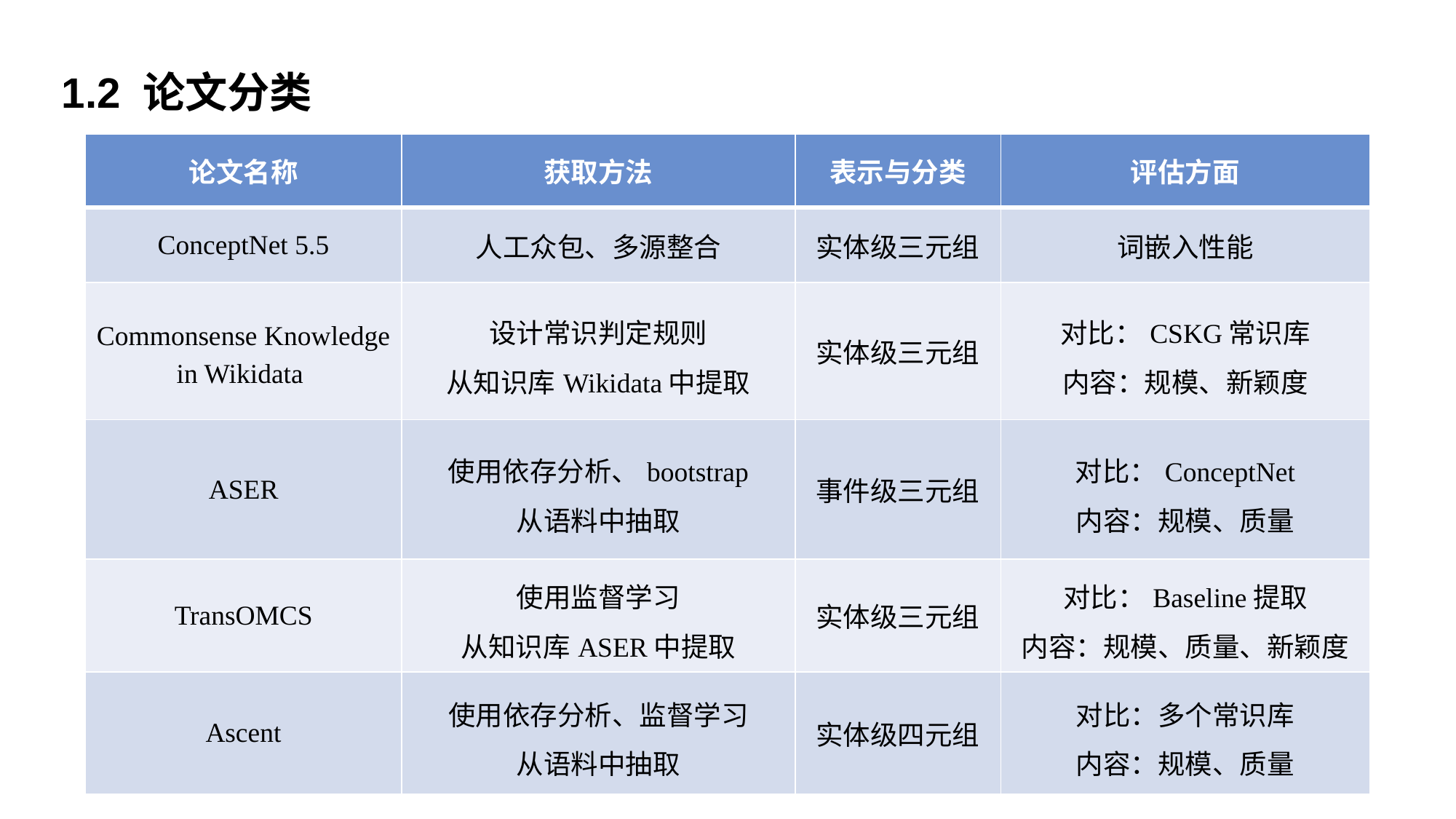

# 1.2 论文分类
| 论文名称 | 获取方法 | 表示与分类 | 评估方面 |
| --- | --- | --- | --- |
| ConceptNet 5.5 | 人工众包、多源整合 | 实体级三元组 | 词嵌入性能 |
| Commonsense Knowledge in Wikidata | 设计常识判定规则 从知识库Wikidata中提取 | 实体级三元组 | 对比：CSKG常识库 内容：规模、新颖度 |
| ASER | 使用依存分析、bootstrap 从语料中抽取 | 事件级三元组 | 对比：ConceptNet 内容：规模、质量 |
| TransOMCS | 使用监督学习 从知识库ASER中提取 | 实体级三元组 | 对比：Baseline提取 内容：规模、质量、新颖度 |
| Ascent | 使用依存分析、监督学习 从语料中抽取 | 实体级四元组 | 对比：多个常识库 内容：规模、质量 |